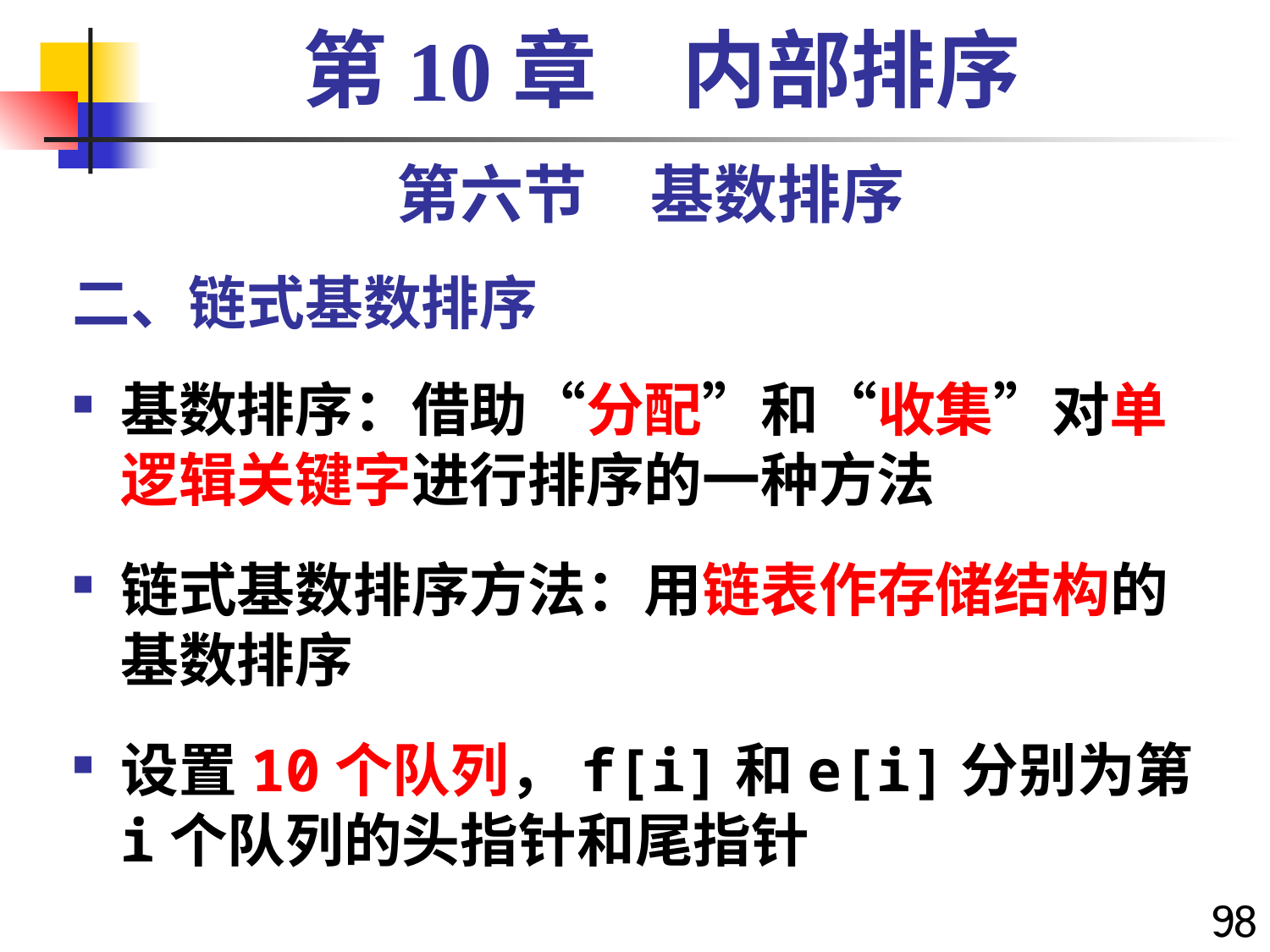

第10章　内部排序
第六节　基数排序
# 二、链式基数排序
基数排序：借助“分配”和“收集”对单逻辑关键字进行排序的一种方法
链式基数排序方法：用链表作存储结构的基数排序
设置10个队列，f[i]和e[i]分别为第i个队列的头指针和尾指针
98